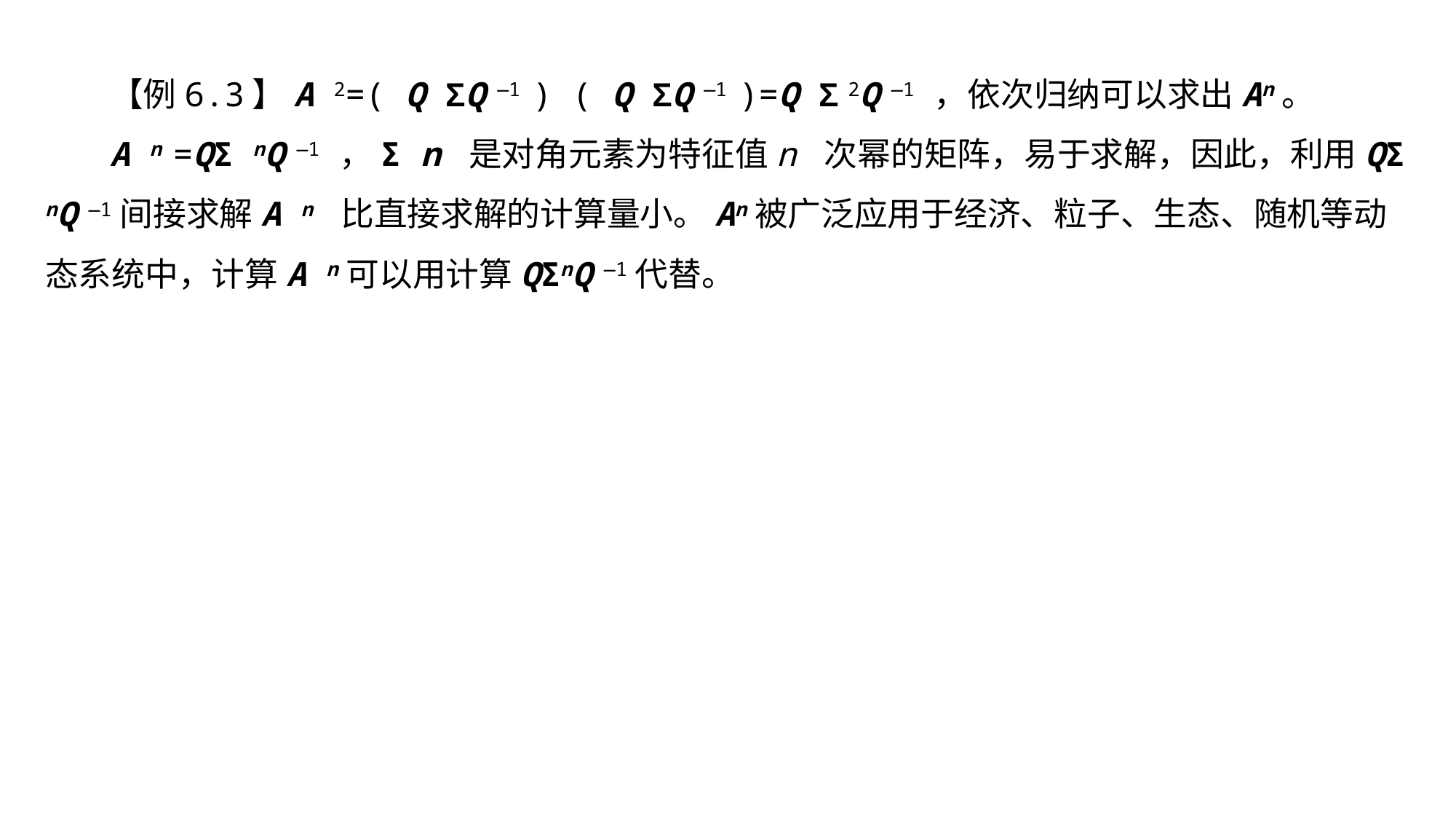

【例6.3】A 2=( Q ΣQ —1 ) ( Q ΣQ —1 )=Q Σ 2Q —1 ，依次归纳可以求出An。
A n =QΣ nQ —1 ，Σ n 是对角元素为特征值n 次幂的矩阵，易于求解，因此，利用QΣ nQ —1间接求解A n 比直接求解的计算量小。An被广泛应用于经济、粒子、生态、随机等动态系统中，计算A n可以用计算QΣnQ —1代替。